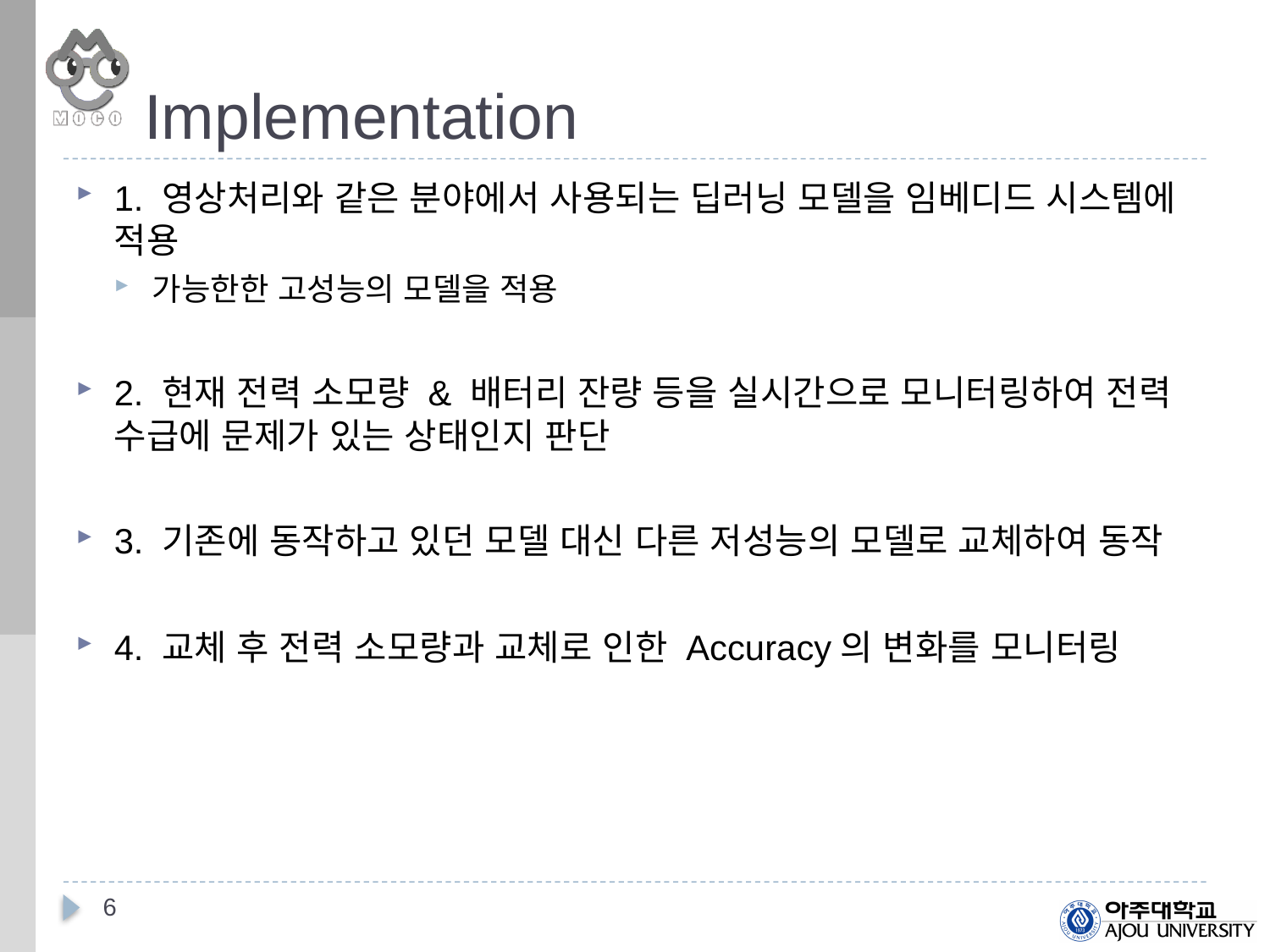

# Implementation
1. 영상처리와 같은 분야에서 사용되는 딥러닝 모델을 임베디드 시스템에 적용
가능한한 고성능의 모델을 적용

2. 현재 전력 소모량 & 배터리 잔량 등을 실시간으로 모니터링하여 전력 수급에 문제가 있는 상태인지 판단

3. 기존에 동작하고 있던 모델 대신 다른 저성능의 모델로 교체하여 동작

4. 교체 후 전력 소모량과 교체로 인한 Accuracy의 변화를 모니터링
6